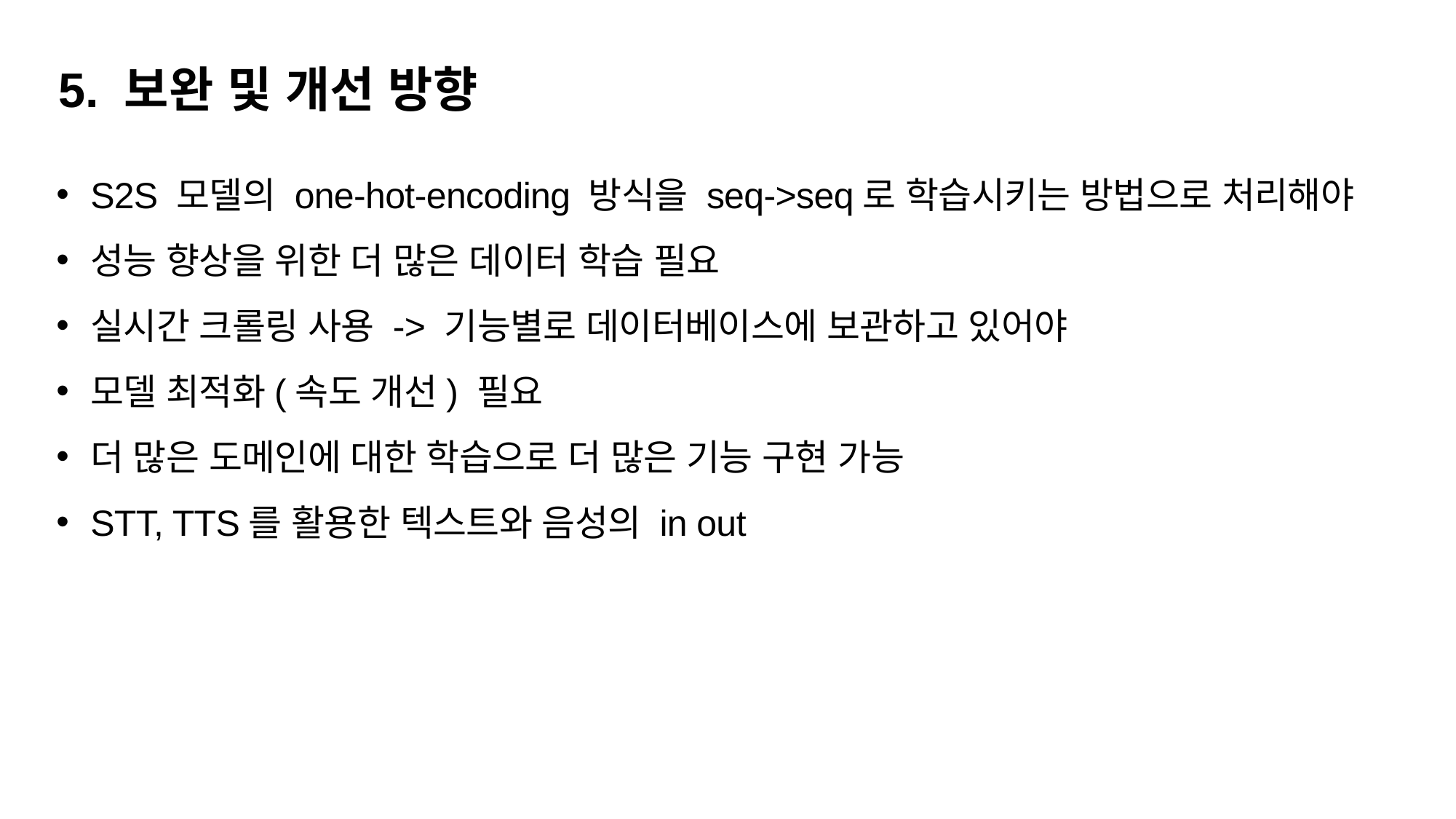

5. 보완 및 개선 방향
S2S 모델의 one-hot-encoding 방식을 seq->seq로 학습시키는 방법으로 처리해야
성능 향상을 위한 더 많은 데이터 학습 필요
실시간 크롤링 사용 -> 기능별로 데이터베이스에 보관하고 있어야
모델 최적화(속도 개선) 필요
더 많은 도메인에 대한 학습으로 더 많은 기능 구현 가능
STT, TTS를 활용한 텍스트와 음성의 in out